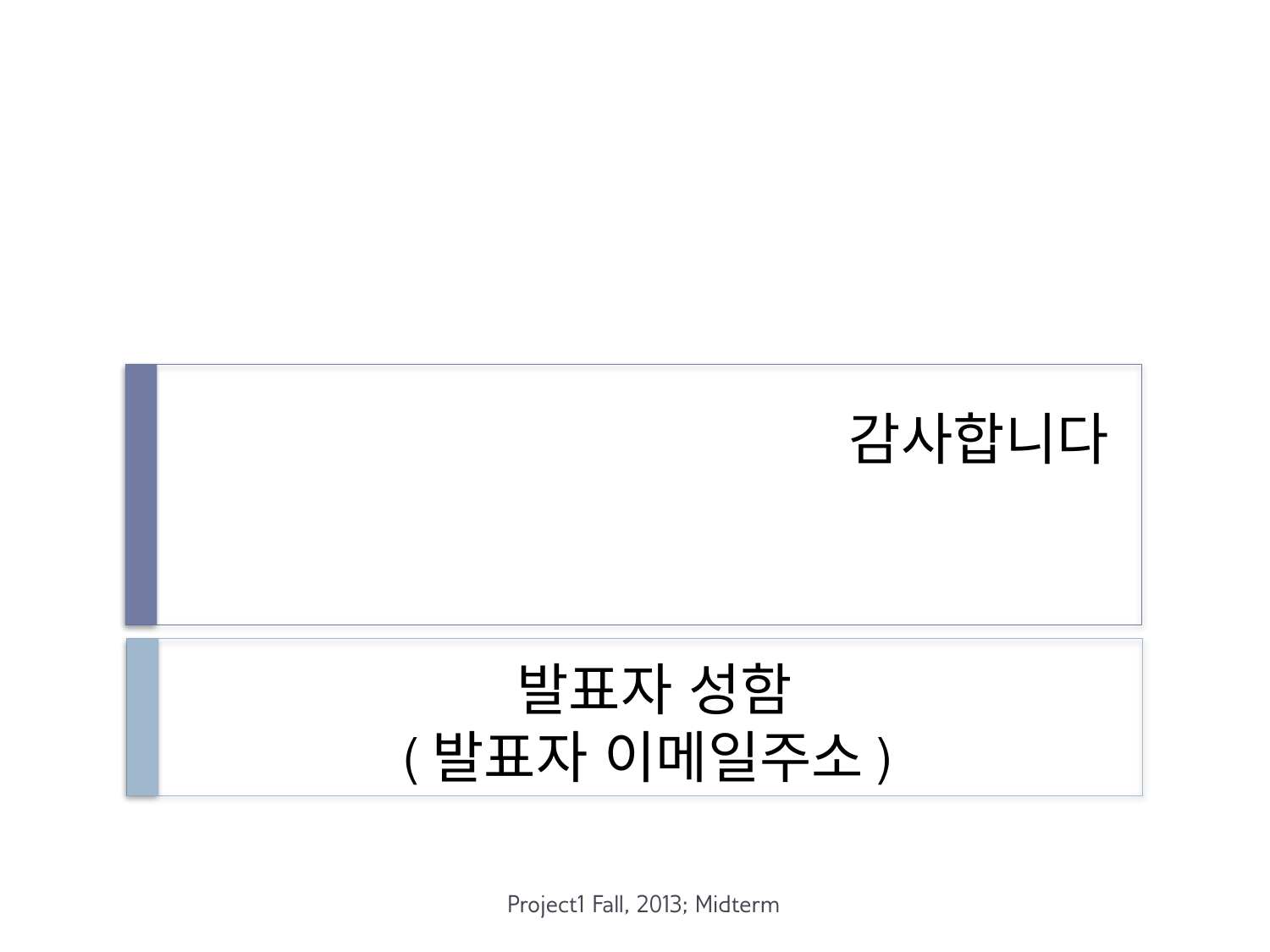

# 감사합니다
 발표자 성함
(발표자 이메일주소)
Project1 Fall, 2013; Midterm